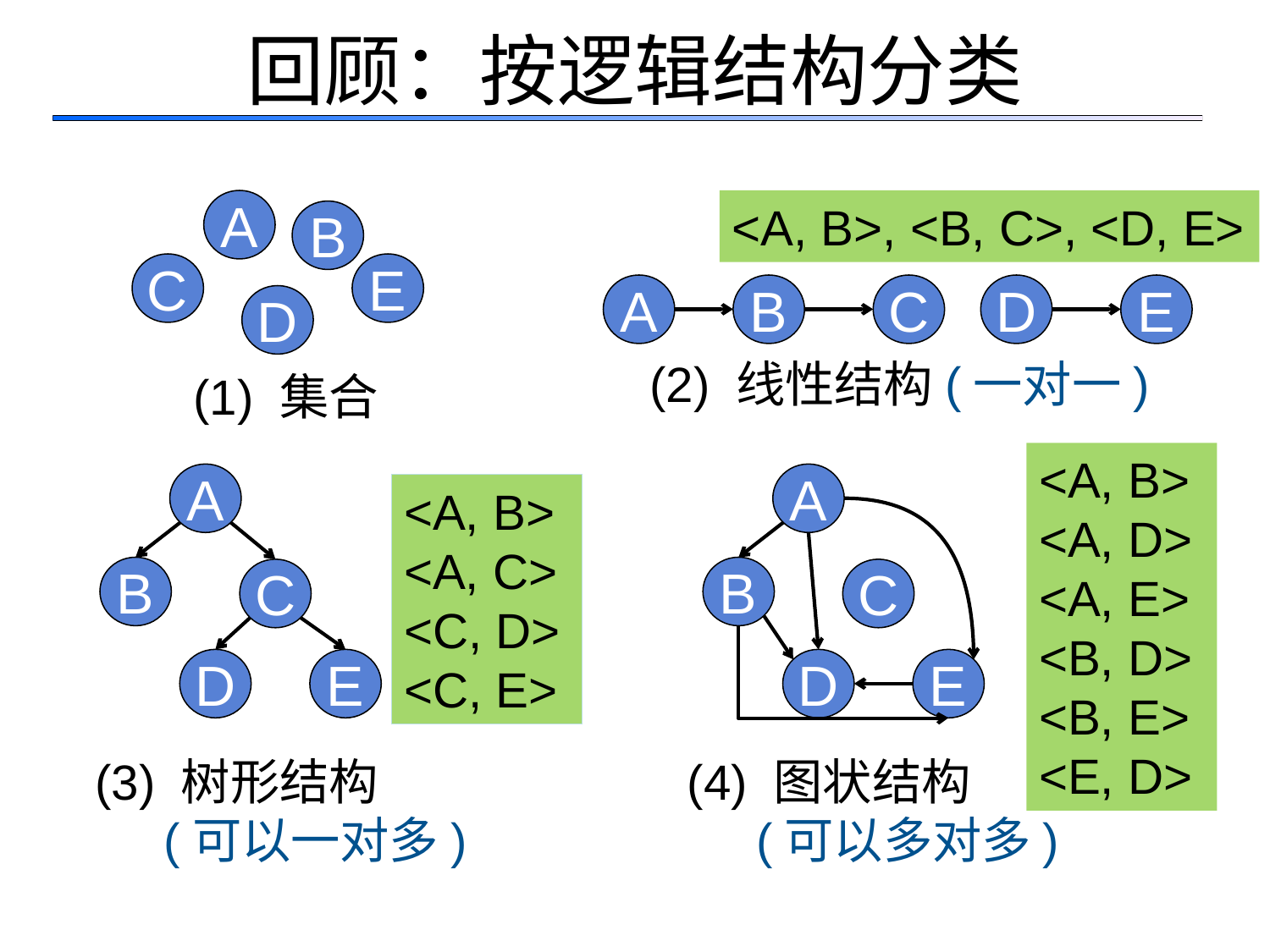

# 回顾：按逻辑结构分类

A
<A, B>, <B, C>, <D, E>
B
C
E
A
B
C
D
E
D
(2) 线性结构(一对一)
(1) 集合
<A, B>
<A, D>
<A, E>
<B, D>
<B, E>
<E, D>
A
A
<A, B>
<A, C>
<C, D>
<C, E>
B
B
C
C
D
E
D
E
      (3) 树形结构
           (可以一对多)
   (4) 图状结构
        (可以多对多)